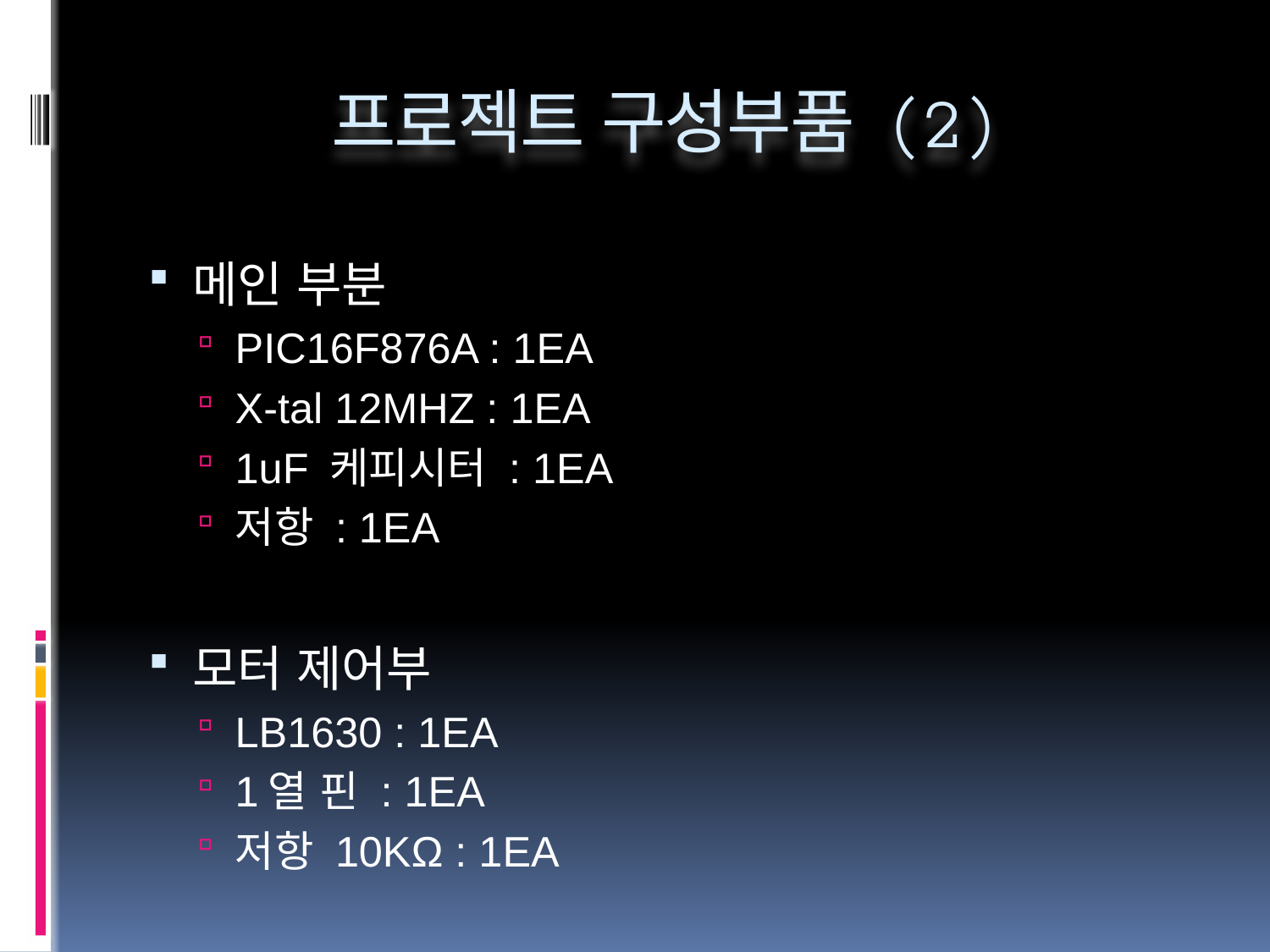

# 프로젝트 구성부품 (2)
메인 부분
PIC16F876A : 1EA
X-tal 12MHZ : 1EA
1uF 케피시터 : 1EA
저항 : 1EA

모터 제어부
LB1630 : 1EA
1열 핀 : 1EA
저항 10KΩ : 1EA